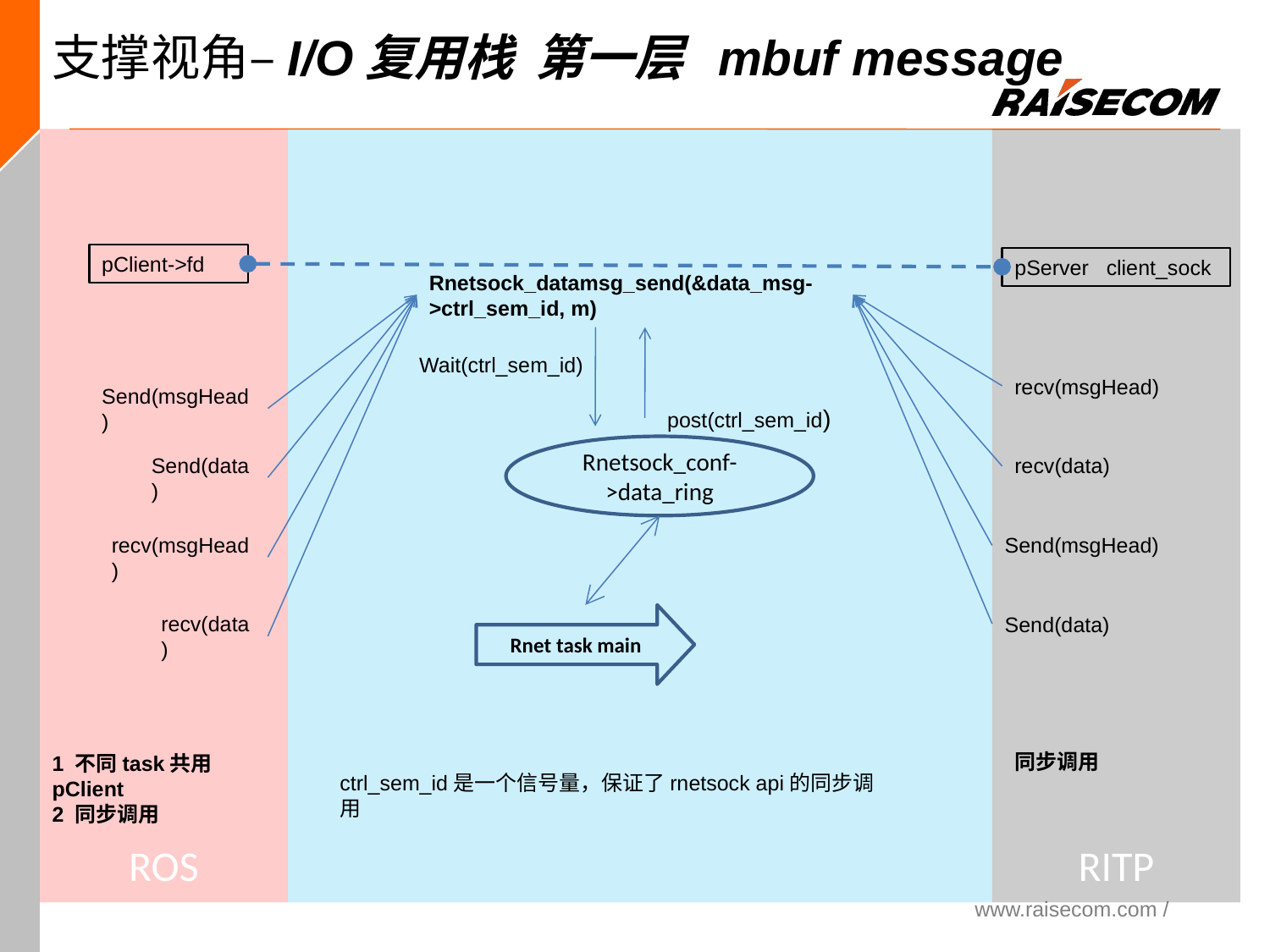

支撑视角–I/O复用栈  第一层  mbuf message

ROS

RNET

RITP
pClient->fd
pServer   client_sock
Rnetsock_datamsg_send(&data_msg->ctrl_sem_id, m)
Wait(ctrl_sem_id)
recv(msgHead)
Send(msgHead)
post(ctrl_sem_id)
Rnetsock_conf->data_ring
Send(data)
recv(data)
recv(msgHead)
Send(msgHead)
recv(data)
Rnet task main
Send(data)
同步调用
1 不同task共用pClient
2 同步调用
ctrl_sem_id是一个信号量，保证了rnetsock api的同步调用